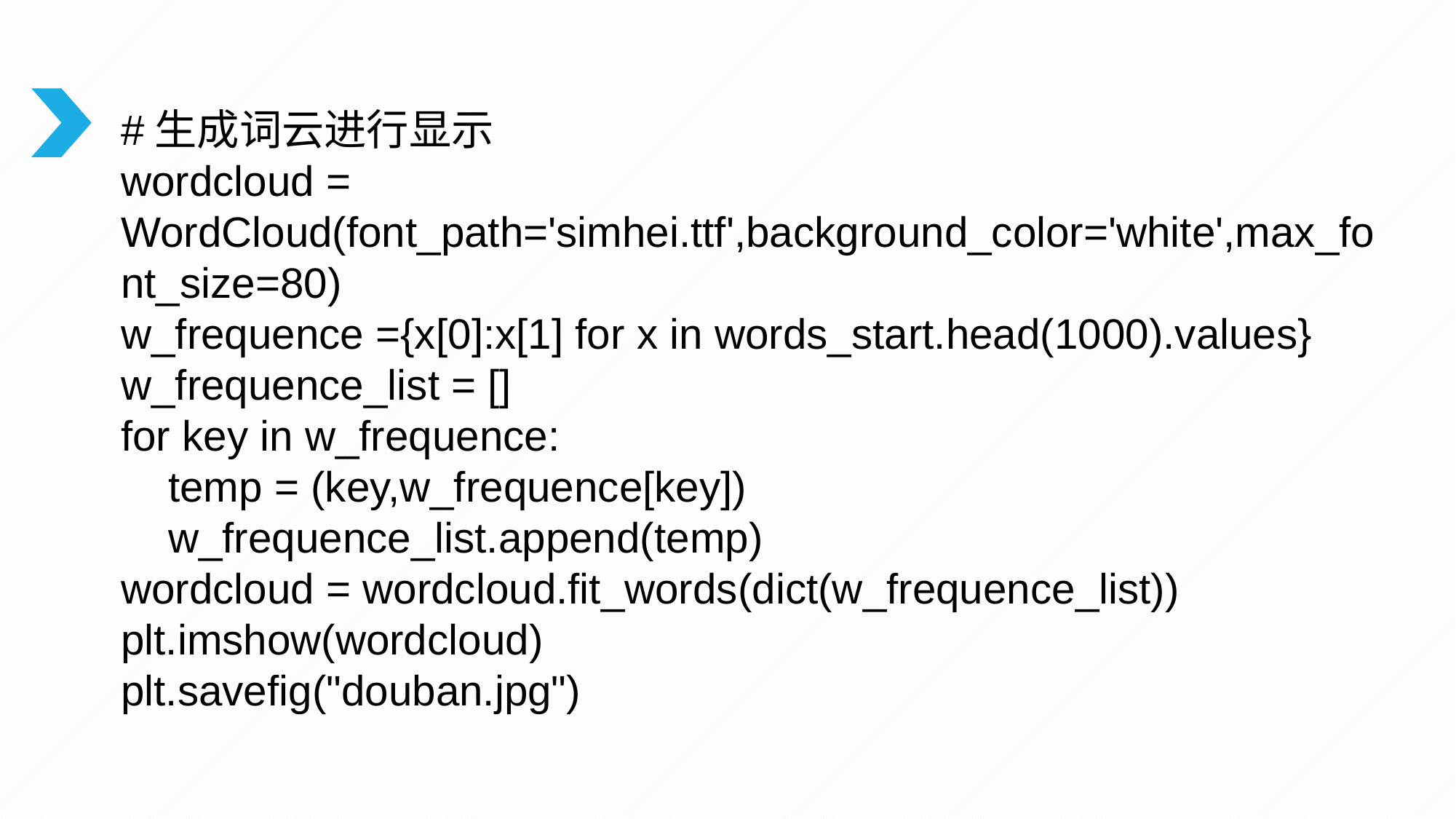

#生成词云进行显示
wordcloud = WordCloud(font_path='simhei.ttf',background_color='white',max_font_size=80)
w_frequence ={x[0]:x[1] for x in words_start.head(1000).values}
w_frequence_list = []
for key in w_frequence:
    temp = (key,w_frequence[key])
    w_frequence_list.append(temp)
wordcloud = wordcloud.fit_words(dict(w_frequence_list))
plt.imshow(wordcloud)
plt.savefig("douban.jpg")